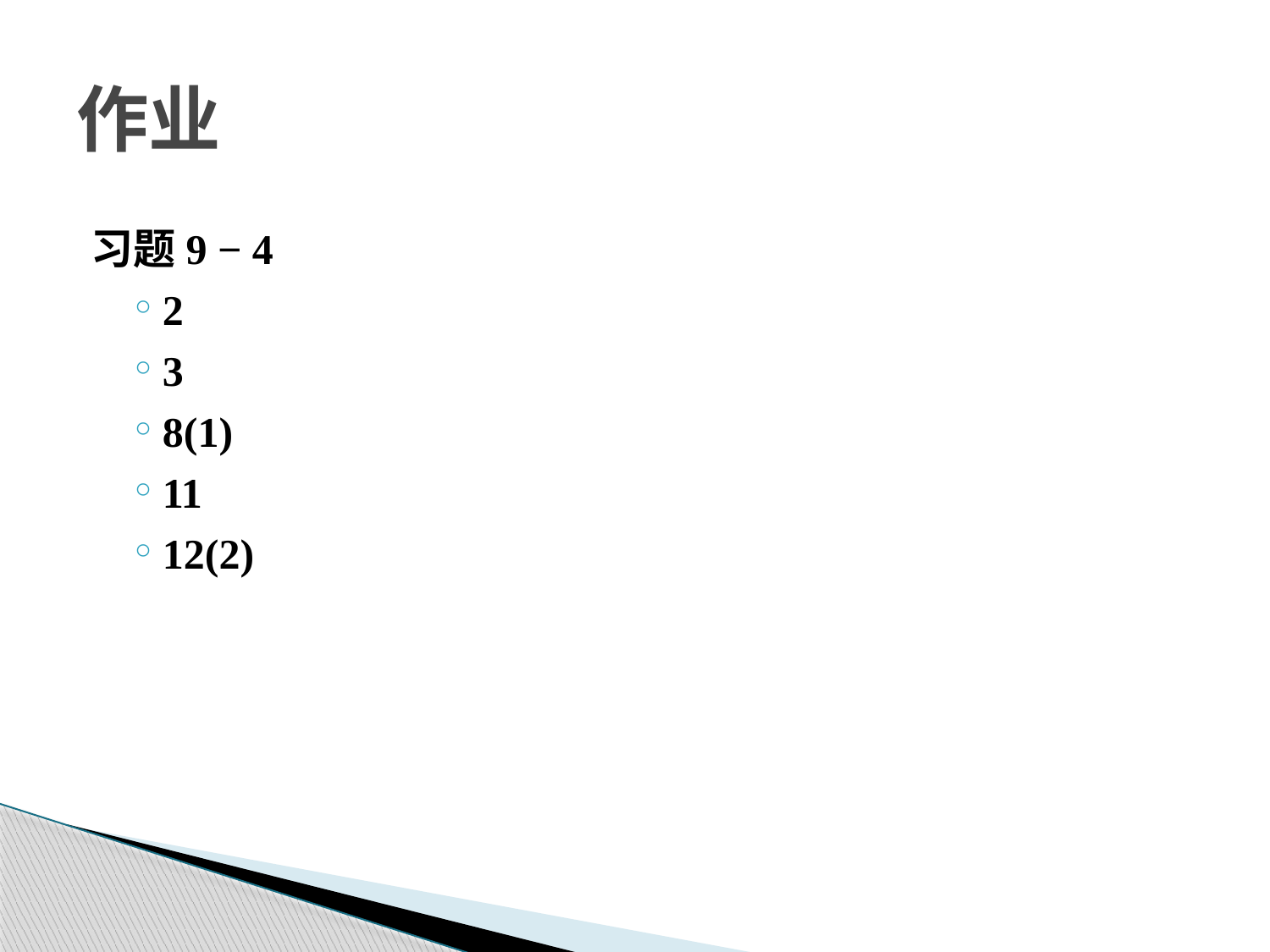

习题9 − 4
2
3
8(1)
11
12(2)
作业